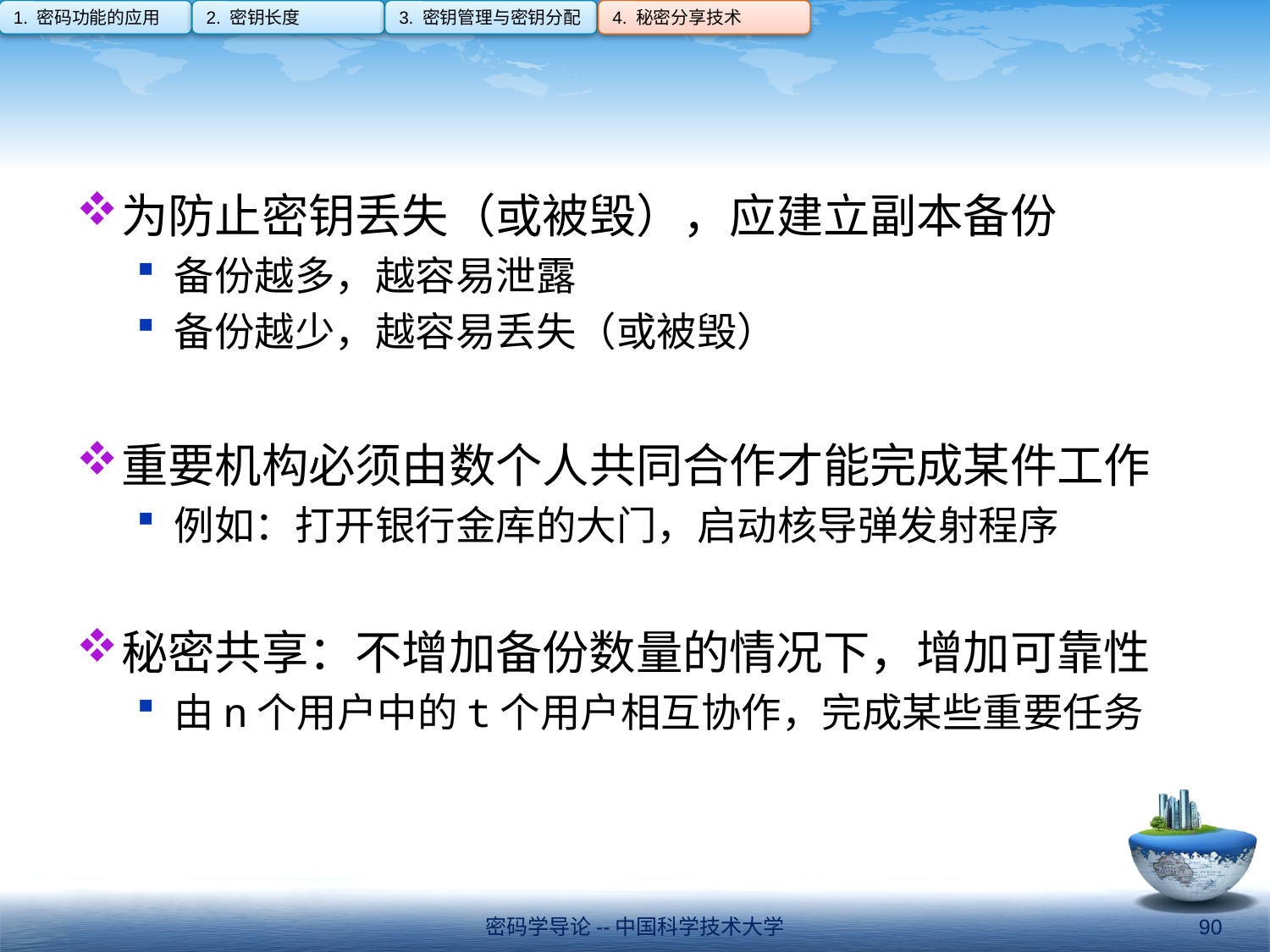

1. 密码功能的应用
2. 密钥长度
3. 密钥管理与密钥分配
4. 秘密分享技术
#
为防止密钥丢失（或被毁），应建立副本备份
备份越多，越容易泄露
备份越少，越容易丢失（或被毁）

重要机构必须由数个人共同合作才能完成某件工作
例如：打开银行金库的大门，启动核导弹发射程序

秘密共享：不增加备份数量的情况下，增加可靠性
由n个用户中的t个用户相互协作，完成某些重要任务

密码学导论--中国科学技术大学
90